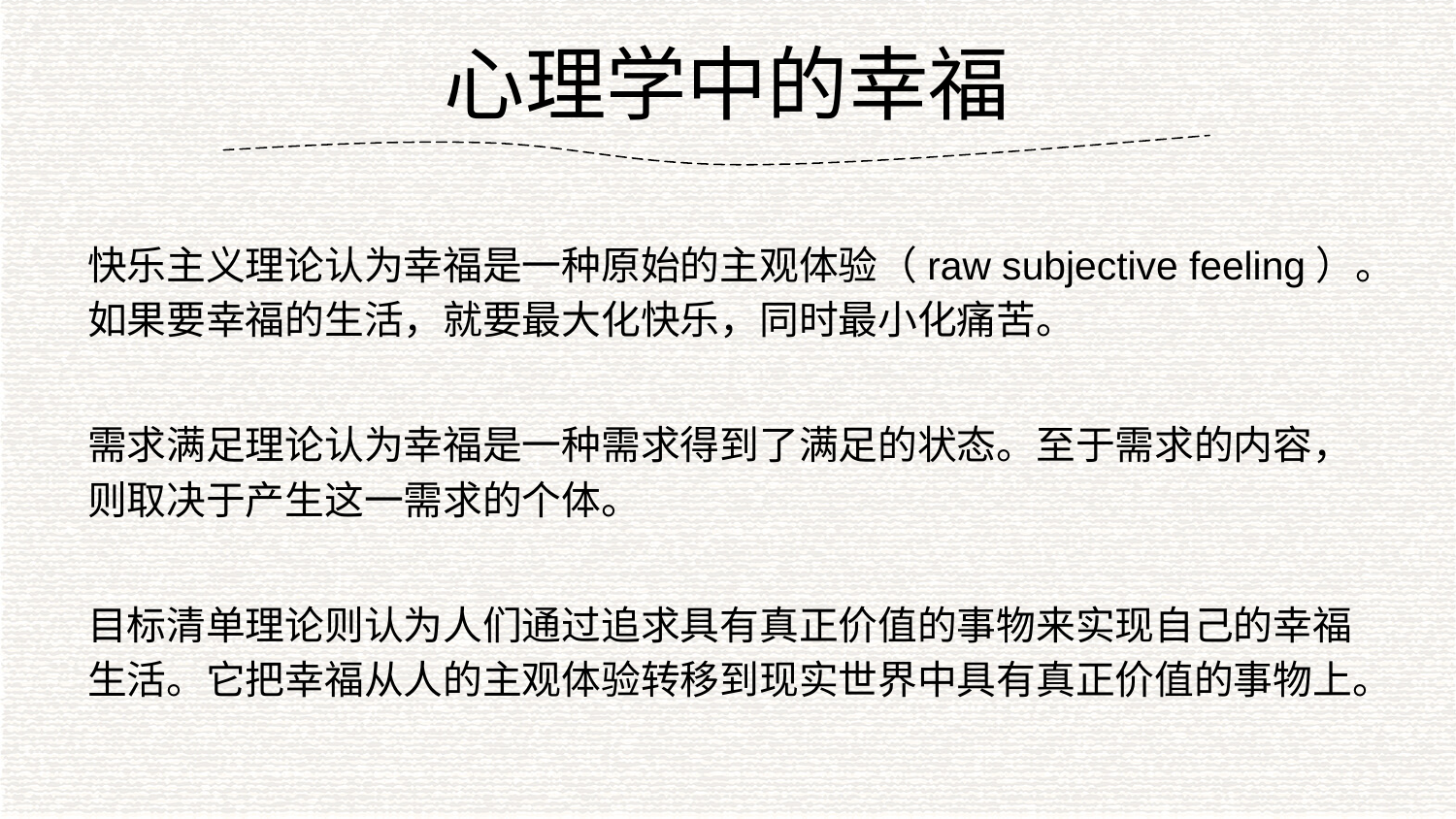

心理学中的幸福

快乐主义理论认为幸福是一种原始的主观体验（raw subjective feeling）。如果要幸福的生活，就要最大化快乐，同时最小化痛苦。

需求满足理论认为幸福是一种需求得到了满足的状态。至于需求的内容，则取决于产生这一需求的个体。

目标清单理论则认为人们通过追求具有真正价值的事物来实现自己的幸福生活。它把幸福从人的主观体验转移到现实世界中具有真正价值的事物上。